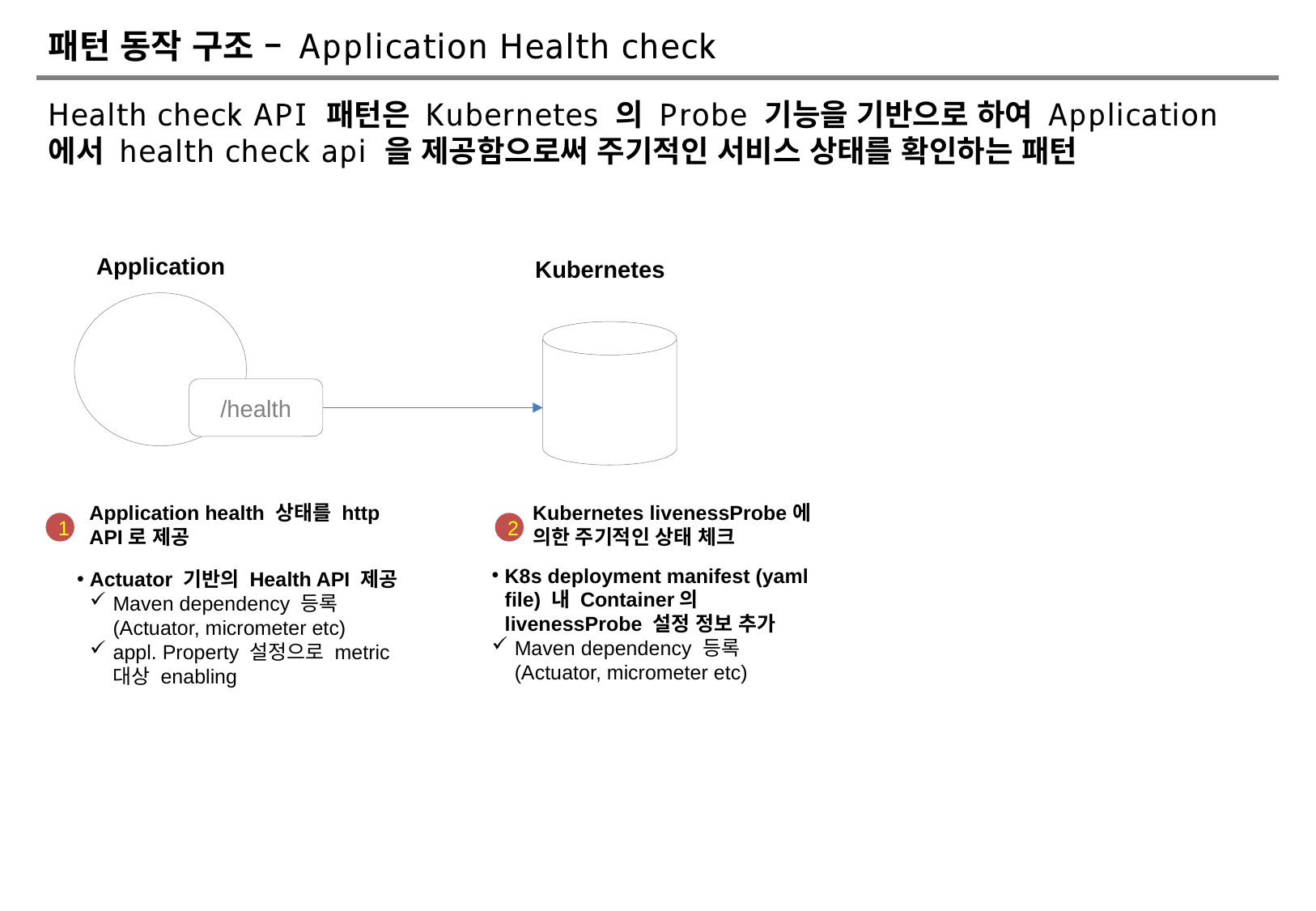

# 패턴 동작 구조 – Application Health check
Health check API 패턴은 Kubernetes 의 Probe 기능을 기반으로 하여 Application에서 health check api 을 제공함으로써 주기적인 서비스 상태를 확인하는 패턴
Application
Kubernetes

/health
Application health 상태를 http
API로 제공
Kubernetes livenessProbe에
의한 주기적인 상태 체크
1
2
K8s deployment manifest (yaml file) 내 Container의 livenessProbe 설정 정보 추가
Maven dependency 등록
(Actuator, micrometer etc)
Actuator 기반의 Health API 제공
Maven dependency 등록
(Actuator, micrometer etc)
appl. Property 설정으로 metric 대상 enabling